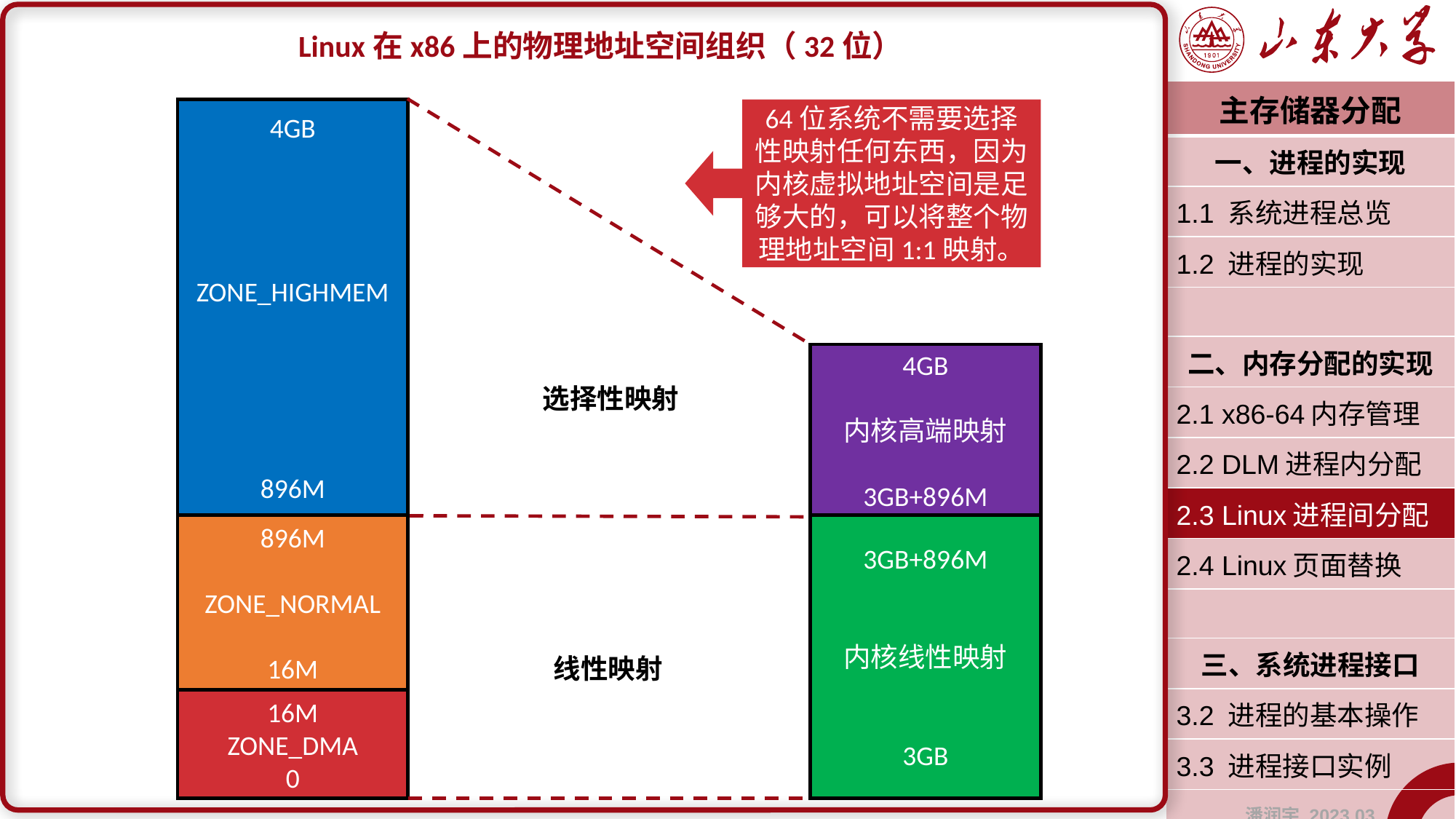

Linux在x86上的物理地址空间组织（32位）
| 主存储器分配 |
| --- |
| 一、进程的实现 |
| 1.1 系统进程总览 |
| 1.2 进程的实现 |
|  |
| 二、内存分配的实现 |
| 2.1 x86-64内存管理 |
| 2.2 DLM进程内分配 |
| 2.3 Linux进程间分配 |
| 2.4 Linux页面替换 |
|  |
| 三、系统进程接口 |
| 3.2 进程的基本操作 |
| 3.3 进程接口实例 |
| 潘润宇 2023.03 |
4GB

ZONE_HIGHMEM

896M
64位系统不需要选择性映射任何东西，因为内核虚拟地址空间是足够大的，可以将整个物理地址空间1:1映射。
4GB

内核高端映射

3GB+896M
选择性映射
3GB+896M

内核线性映射

3GB
896M

ZONE_NORMAL

16M
线性映射
16M
ZONE_DMA
0